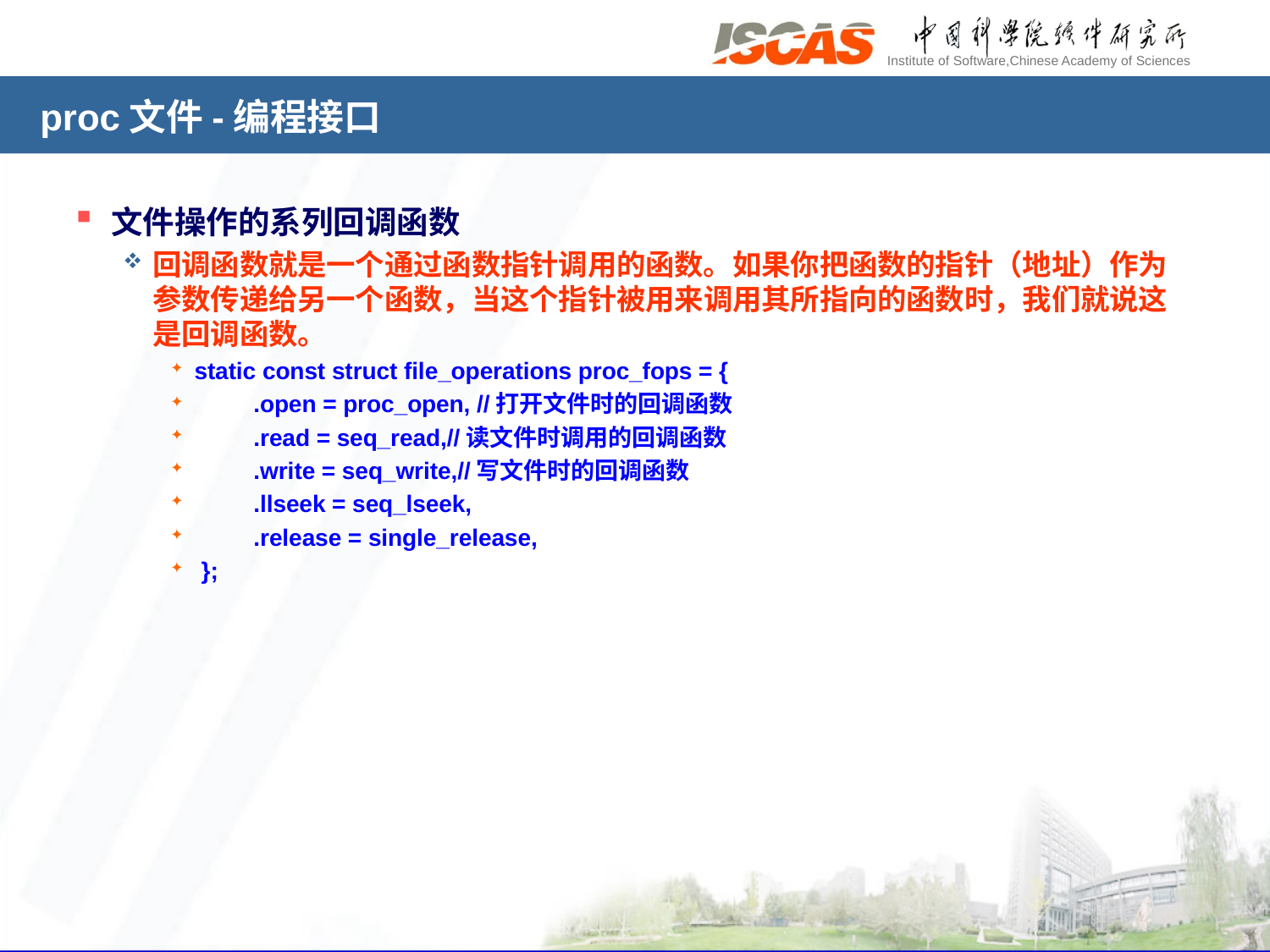

# proc文件-编程接口
文件操作的系列回调函数
回调函数就是一个通过函数指针调用的函数。如果你把函数的指针（地址）作为参数传递给另一个函数，当这个指针被用来调用其所指向的函数时，我们就说这是回调函数。
static const struct file_operations proc_fops = {
         .open = proc_open, //打开文件时的回调函数
         .read = seq_read,//读文件时调用的回调函数
         .write = seq_write,//写文件时的回调函数
         .llseek = seq_lseek,
         .release = single_release,
 };